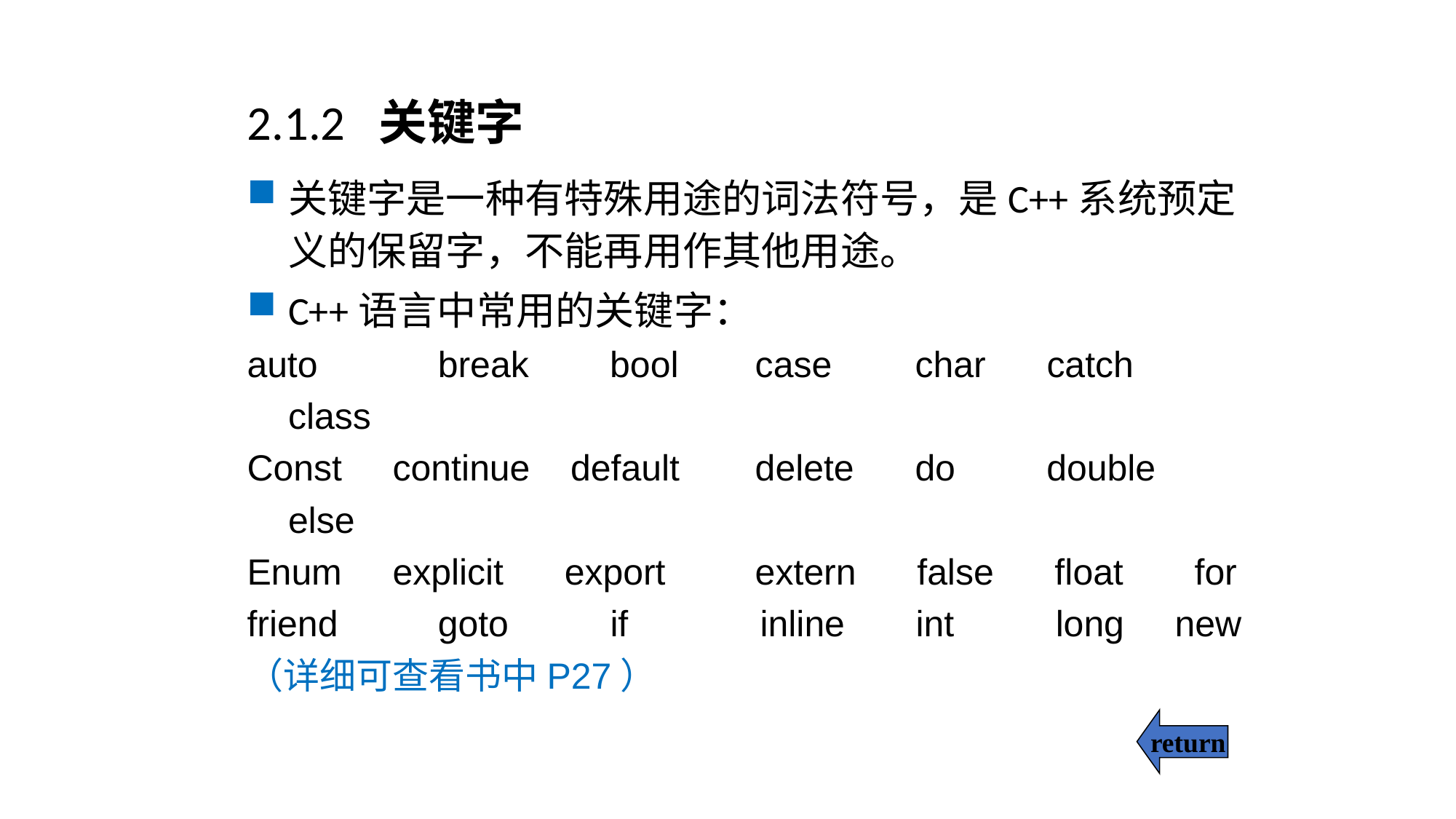

# 2.1.2  关键字
关键字是一种有特殊用途的词法符号，是C++系统预定义的保留字，不能再用作其他用途。
C++语言中常用的关键字：
auto 	    break        bool	   case	        char      catch      class
Const     continue    default	   delete      do         double    else
Enum     explicit      export	   extern      false      float       for
friend	    goto          if             inline       int          long     new
（详细可查看书中P27）

return